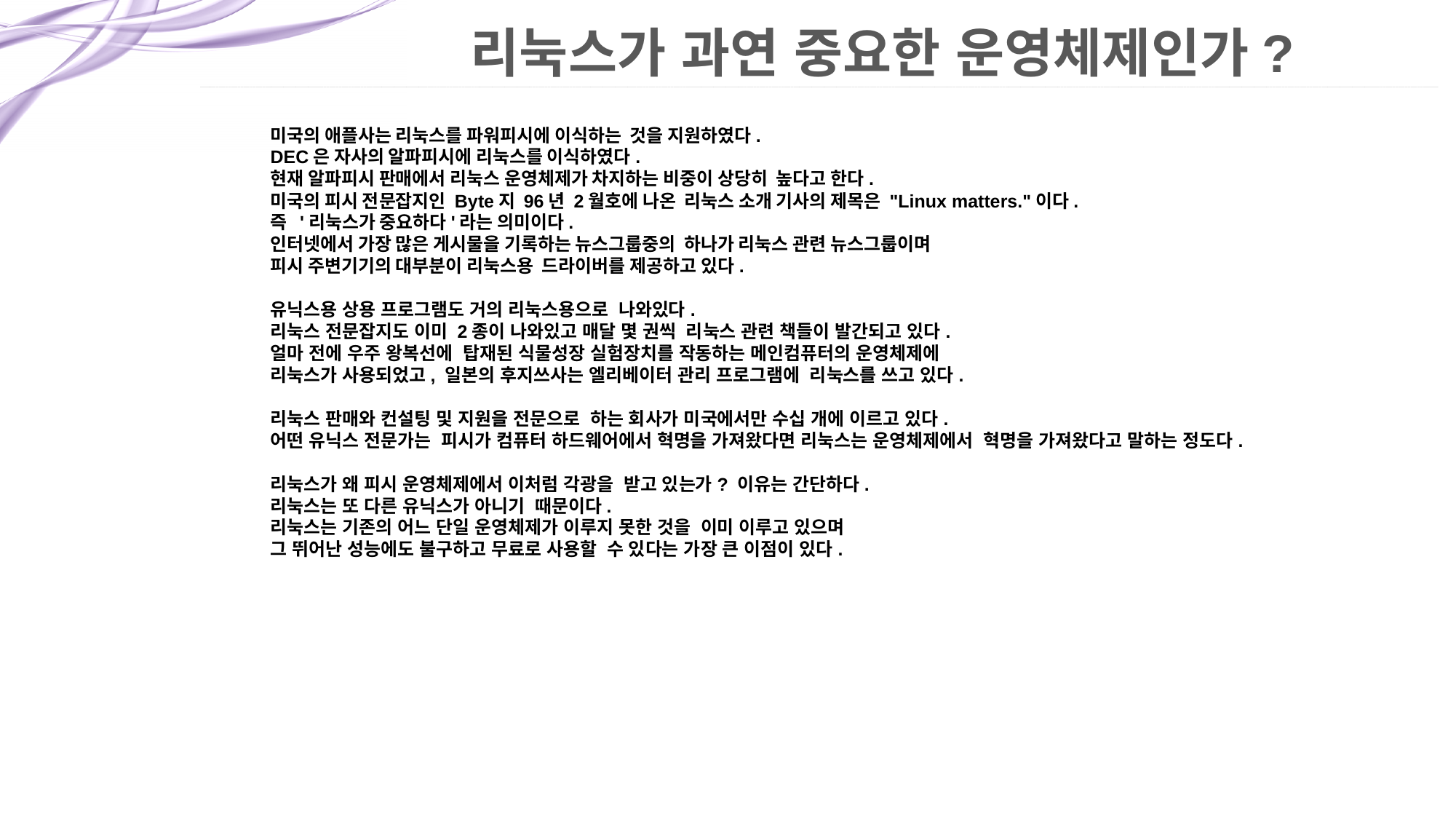

# 리눅스가 과연 중요한 운영체제인가?
미국의 애플사는 리눅스를 파워피시에 이식하는  것을 지원하였다.
DEC은 자사의 알파피시에 리눅스를 이식하였다.
현재 알파피시 판매에서 리눅스 운영체제가 차지하는 비중이 상당히  높다고 한다.
미국의 피시 전문잡지인 Byte지 96년 2월호에 나온  리눅스 소개 기사의 제목은 "Linux matters."이다.
즉  '리눅스가 중요하다'라는 의미이다.
인터넷에서 가장 많은 게시물을 기록하는 뉴스그룹중의  하나가 리눅스 관련 뉴스그룹이며
피시 주변기기의 대부분이 리눅스용  드라이버를 제공하고 있다.

유닉스용 상용 프로그램도 거의 리눅스용으로  나와있다.
리눅스 전문잡지도 이미 2종이 나와있고 매달 몇 권씩  리눅스 관련 책들이 발간되고 있다.
얼마 전에 우주 왕복선에  탑재된 식물성장 실험장치를 작동하는 메인컴퓨터의 운영체제에
리눅스가 사용되었고, 일본의 후지쓰사는 엘리베이터 관리 프로그램에  리눅스를 쓰고 있다.

리눅스 판매와 컨설팅 및 지원을 전문으로  하는 회사가 미국에서만 수십 개에 이르고 있다.
어떤 유닉스 전문가는  피시가 컴퓨터 하드웨어에서 혁명을 가져왔다면 리눅스는 운영체제에서  혁명을 가져왔다고 말하는 정도다.
리눅스가 왜 피시 운영체제에서 이처럼 각광을  받고 있는가? 이유는 간단하다.
리눅스는 또 다른 유닉스가 아니기  때문이다.
리눅스는 기존의 어느 단일 운영체제가 이루지 못한 것을  이미 이루고 있으며
그 뛰어난 성능에도 불구하고 무료로 사용할  수 있다는 가장 큰 이점이 있다.